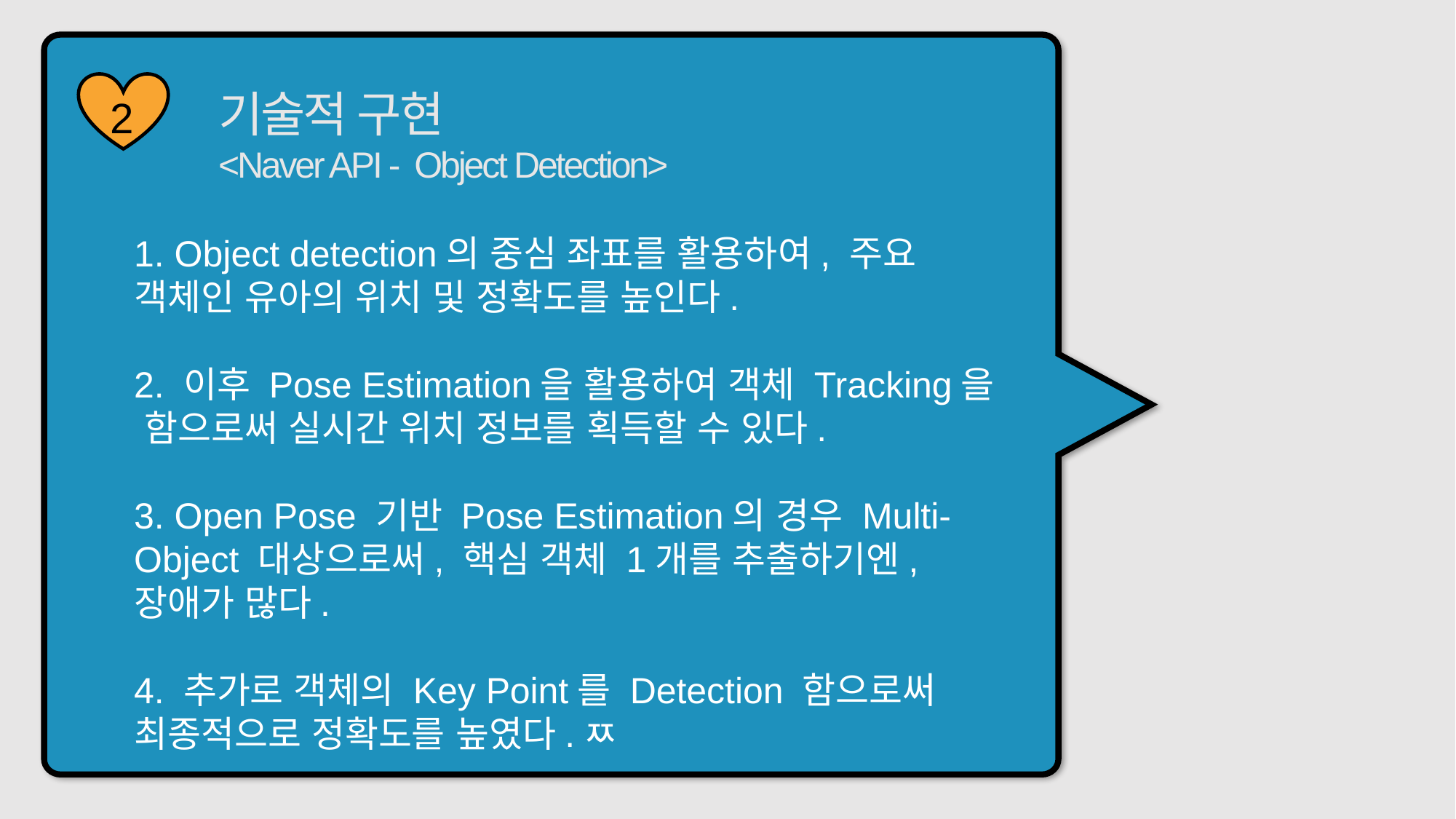

2
기술적 구현
<Naver API -  Object Detection>
1. Object detection의 중심 좌표를 활용하여, 주요 객체인 유아의 위치 및 정확도를 높인다.
2. 이후 Pose Estimation을 활용하여 객체 Tracking을 함으로써 실시간 위치 정보를 획득할 수 있다.
3. Open Pose 기반 Pose Estimation의 경우 Multi-Object 대상으로써, 핵심 객체 1개를 추출하기엔, 장애가 많다.
4. 추가로 객체의 Key Point를 Detection 함으로써 최종적으로 정확도를 높였다.ㅉ